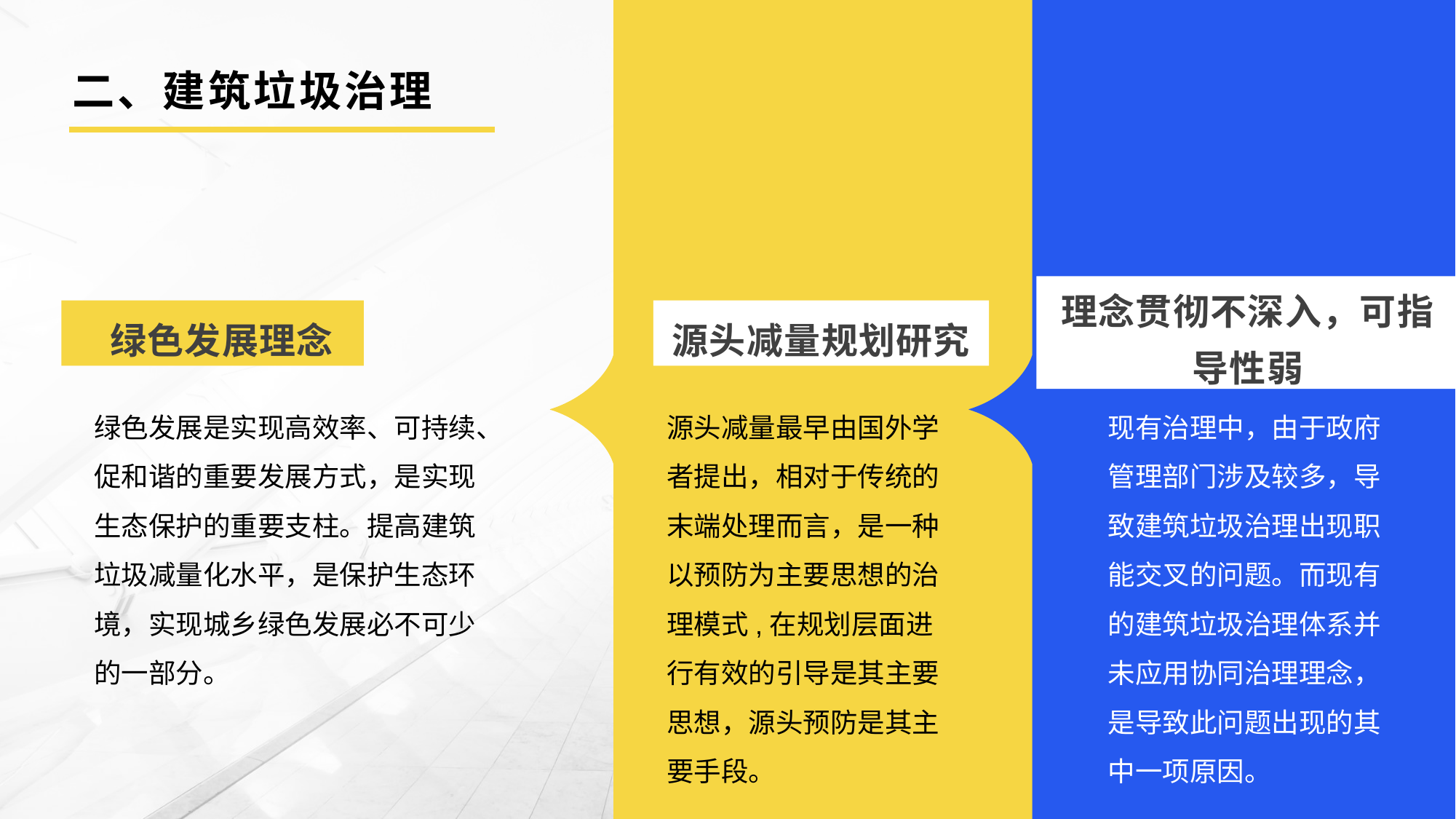

# 二、建筑垃圾治理

理念贯彻不深入，可指导性弱
 绿色发展理念
源头减量规划研究
绿色发展是实现高效率、可持续、促和谐的重要发展方式，是实现生态保护的重要支柱。提高建筑垃圾减量化水平，是保护生态环境，实现城乡绿色发展必不可少的一部分。
源头减量最早由国外学者提出，相对于传统的末端处理而言，是一种以预防为主要思想的治理模式,在规划层面进行有效的引导是其主要思想，源头预防是其主要手段。
现有治理中，由于政府管理部门涉及较多，导致建筑垃圾治理出现职能交叉的问题。而现有的建筑垃圾治理体系并未应用协同治理理念，是导致此问题出现的其中一项原因。